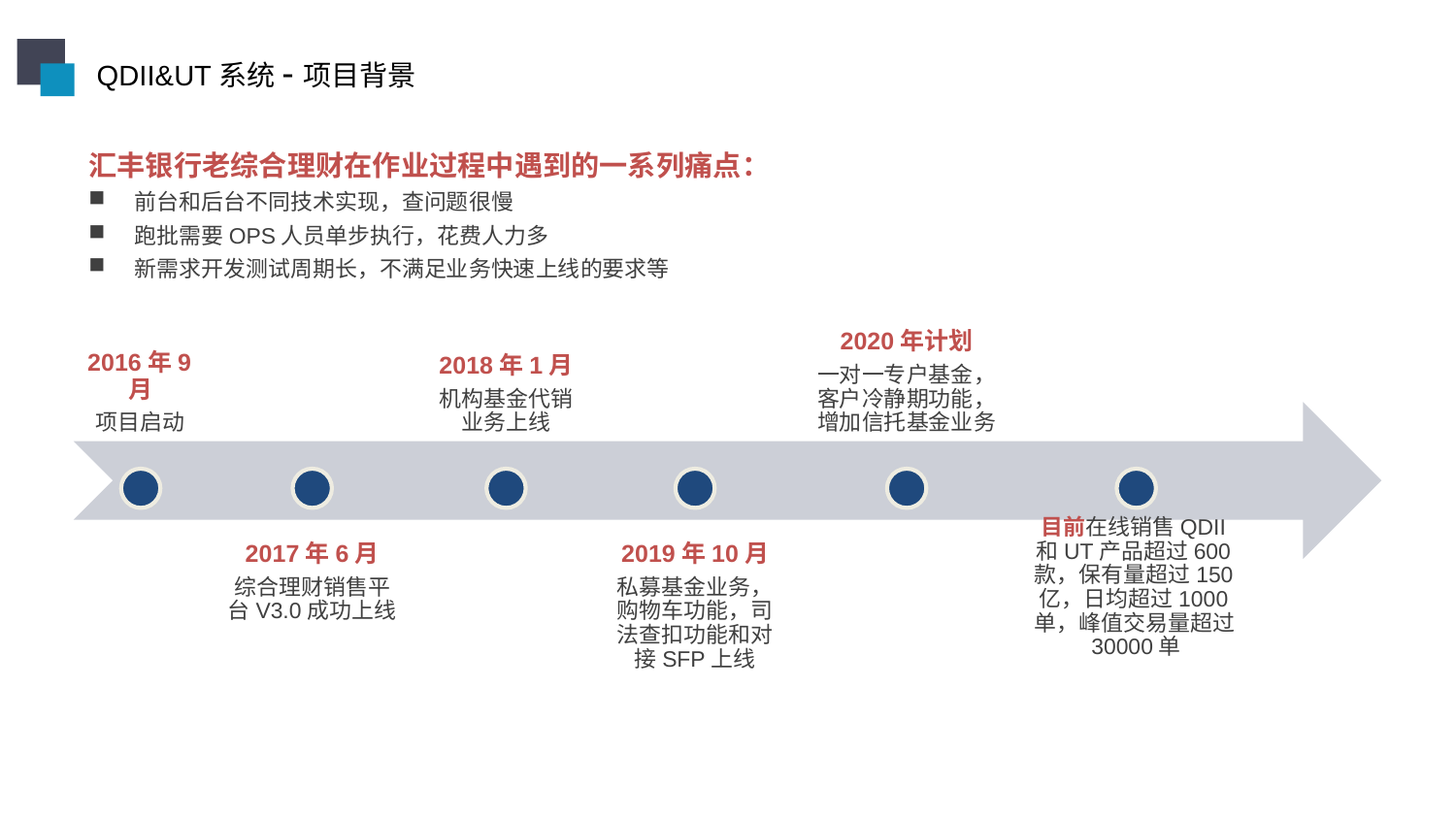

QDII&UT系统-项目背景
汇丰银行老综合理财在作业过程中遇到的一系列痛点：
前台和后台不同技术实现，查问题很慢
跑批需要OPS人员单步执行，花费人力多
新需求开发测试周期长，不满足业务快速上线的要求等
2016年9月
项目启动
2017年6月
综合理财销售平台V3.0成功上线
2018年1月
机构基金代销业务上线
2019年10月
私募基金业务，购物车功能，司法查扣功能和对接SFP上线
2020年计划
一对一专户基金，客户冷静期功能，增加信托基金业务
目前在线销售QDII和UT产品超过600款，保有量超过150亿，日均超过1000单，峰值交易量超过30000单